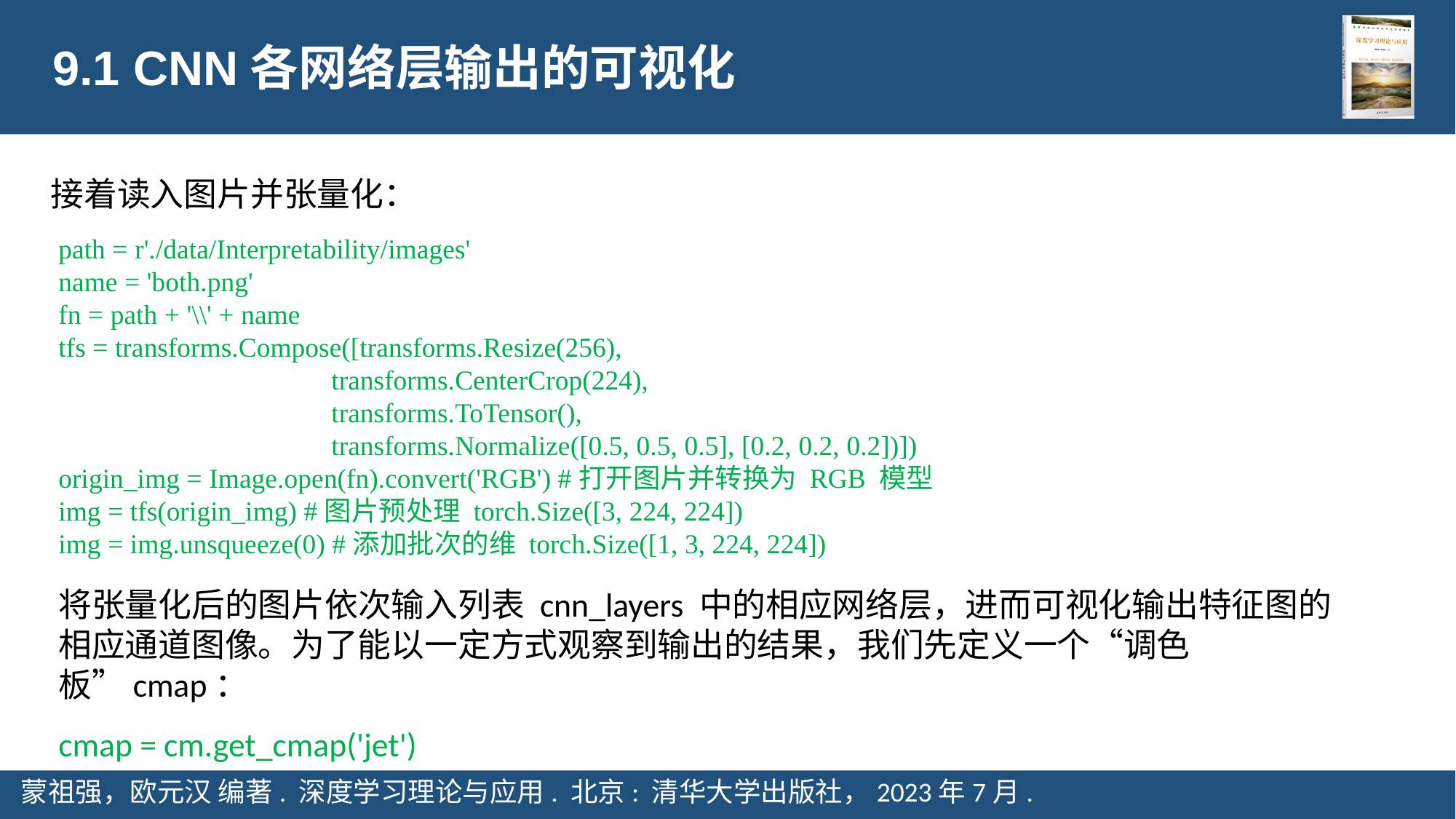

9.1 CNN各网络层输出的可视化
接着读入图片并张量化：
path = r'./data/Interpretability/images'
name = 'both.png'
fn = path + '\\' + name
tfs = transforms.Compose([transforms.Resize(256),
transforms.CenterCrop(224),
transforms.ToTensor(),
transforms.Normalize([0.5, 0.5, 0.5], [0.2, 0.2, 0.2])])
origin_img = Image.open(fn).convert('RGB') #打开图片并转换为 RGB 模型
img = tfs(origin_img) #图片预处理 torch.Size([3, 224, 224])
img = img.unsqueeze(0) #添加批次的维 torch.Size([1, 3, 224, 224])
将张量化后的图片依次输入列表 cnn_layers 中的相应网络层，进而可视化输出特征图的
相应通道图像。为了能以一定方式观察到输出的结果，我们先定义一个“调色板”cmap：

cmap = cm.get_cmap('jet')